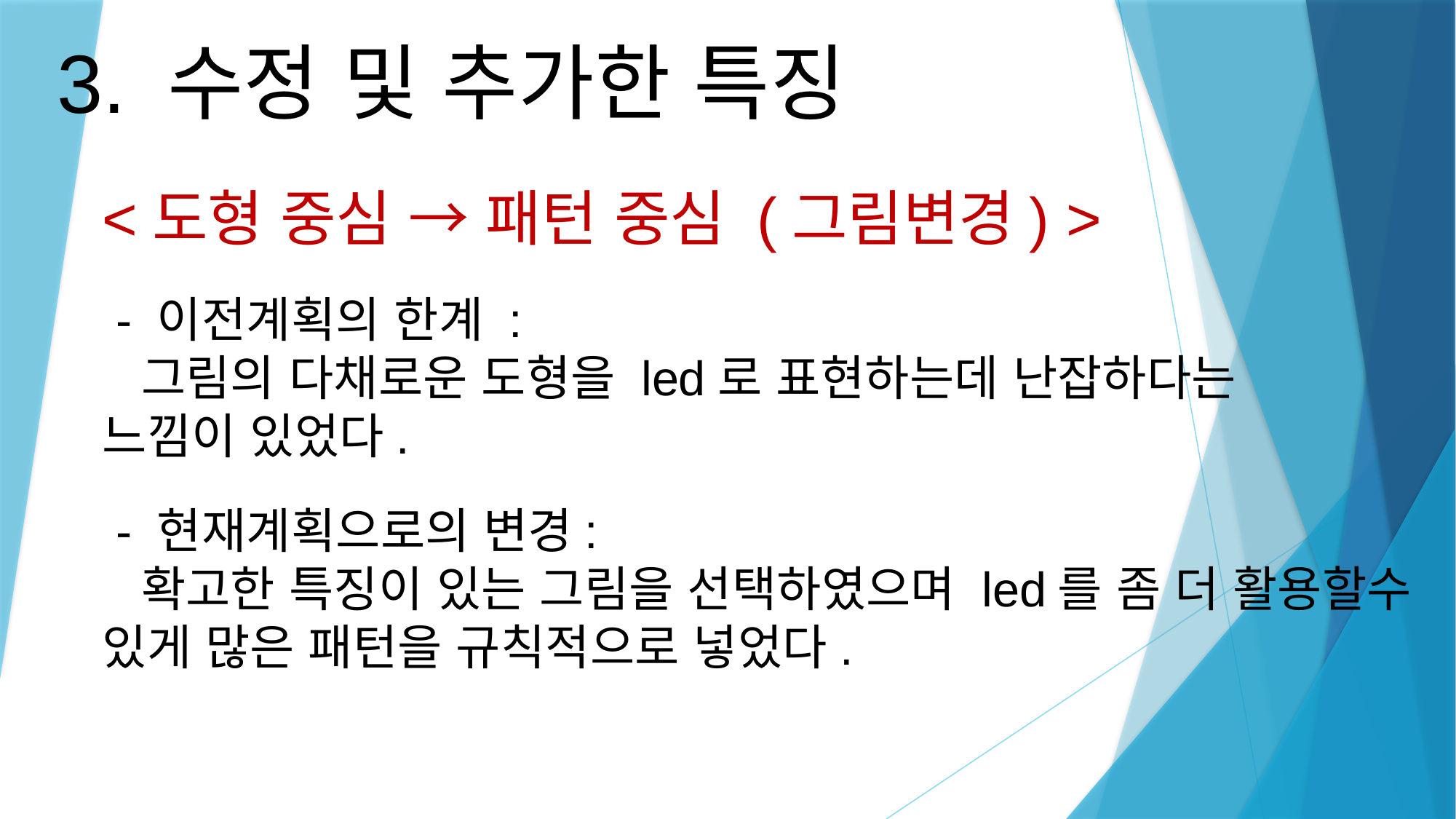

# 3. 수정 및 추가한 특징

<도형 중심 → 패턴 중심 (그림변경) >

 - 이전계획의 한계 :
  그림의 다채로운 도형을 led로 표현하는데 난잡하다는     느낌이 있었다.

 - 현재계획으로의 변경:
  확고한 특징이 있는 그림을 선택하였으며 led를 좀 더 활용할수 있게 많은 패턴을 규칙적으로 넣었다.